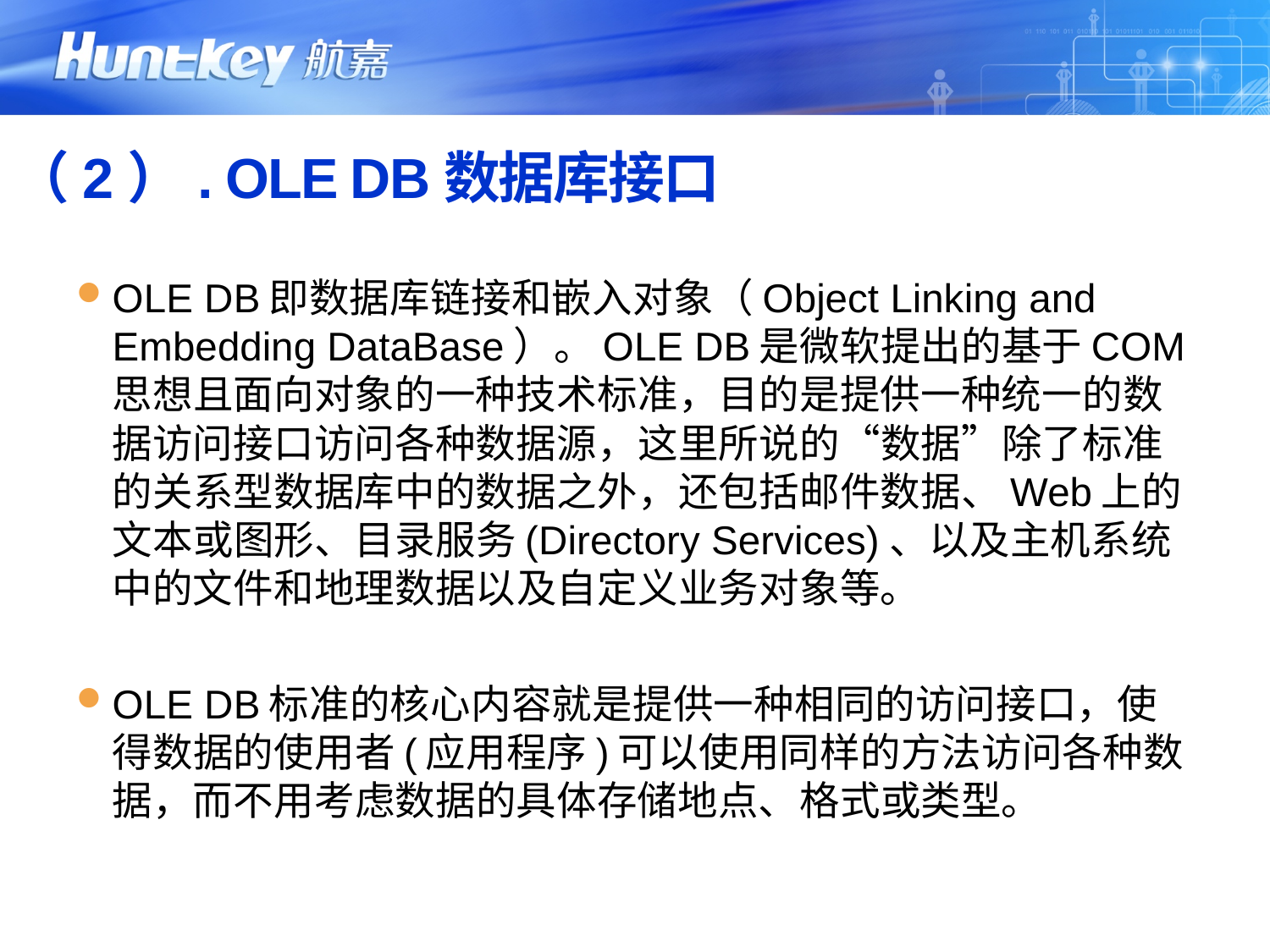

# （2）. OLE DB数据库接口
OLE DB即数据库链接和嵌入对象（Object Linking and Embedding DataBase）。OLE DB是微软提出的基于COM思想且面向对象的一种技术标准，目的是提供一种统一的数据访问接口访问各种数据源，这里所说的“数据”除了标准的关系型数据库中的数据之外，还包括邮件数据、Web上的文本或图形、目录服务(Directory Services)、以及主机系统中的文件和地理数据以及自定义业务对象等。

OLE DB标准的核心内容就是提供一种相同的访问接口，使得数据的使用者(应用程序)可以使用同样的方法访问各种数据，而不用考虑数据的具体存储地点、格式或类型。